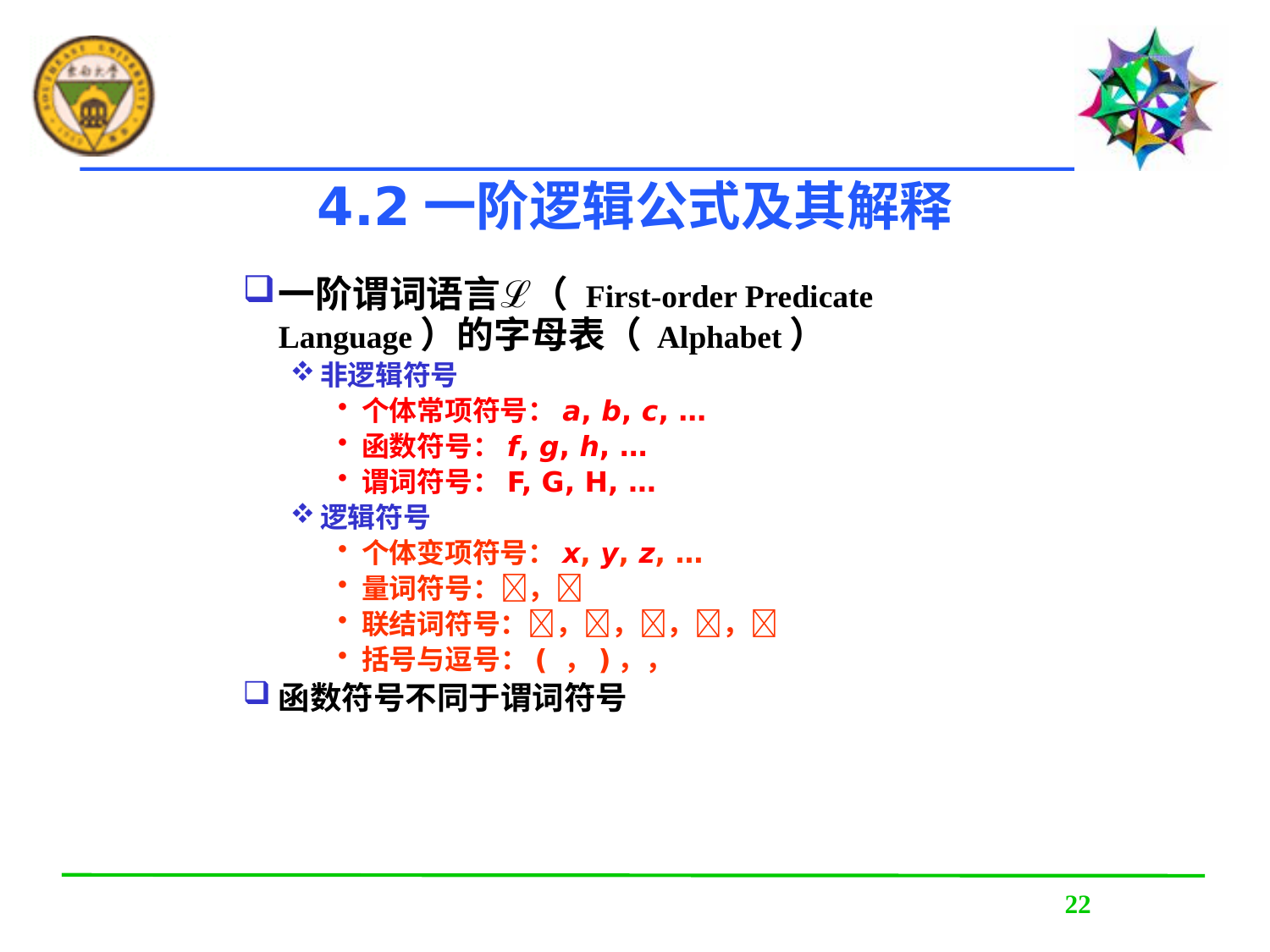

4.2一阶逻辑公式及其解释
一阶谓词语言ℒ（ First-order Predicate Language）的字母表（ Alphabet）
非逻辑符号
个体常项符号：a, b, c, …
函数符号：f, g, h, …
谓词符号：F, G, H, …
逻辑符号
个体变项符号：x, y, z, …
量词符号：∀，∃
联结词符号：¬，∧，∨，→，↔
括号与逗号：( ，)，，
函数符号不同于谓词符号